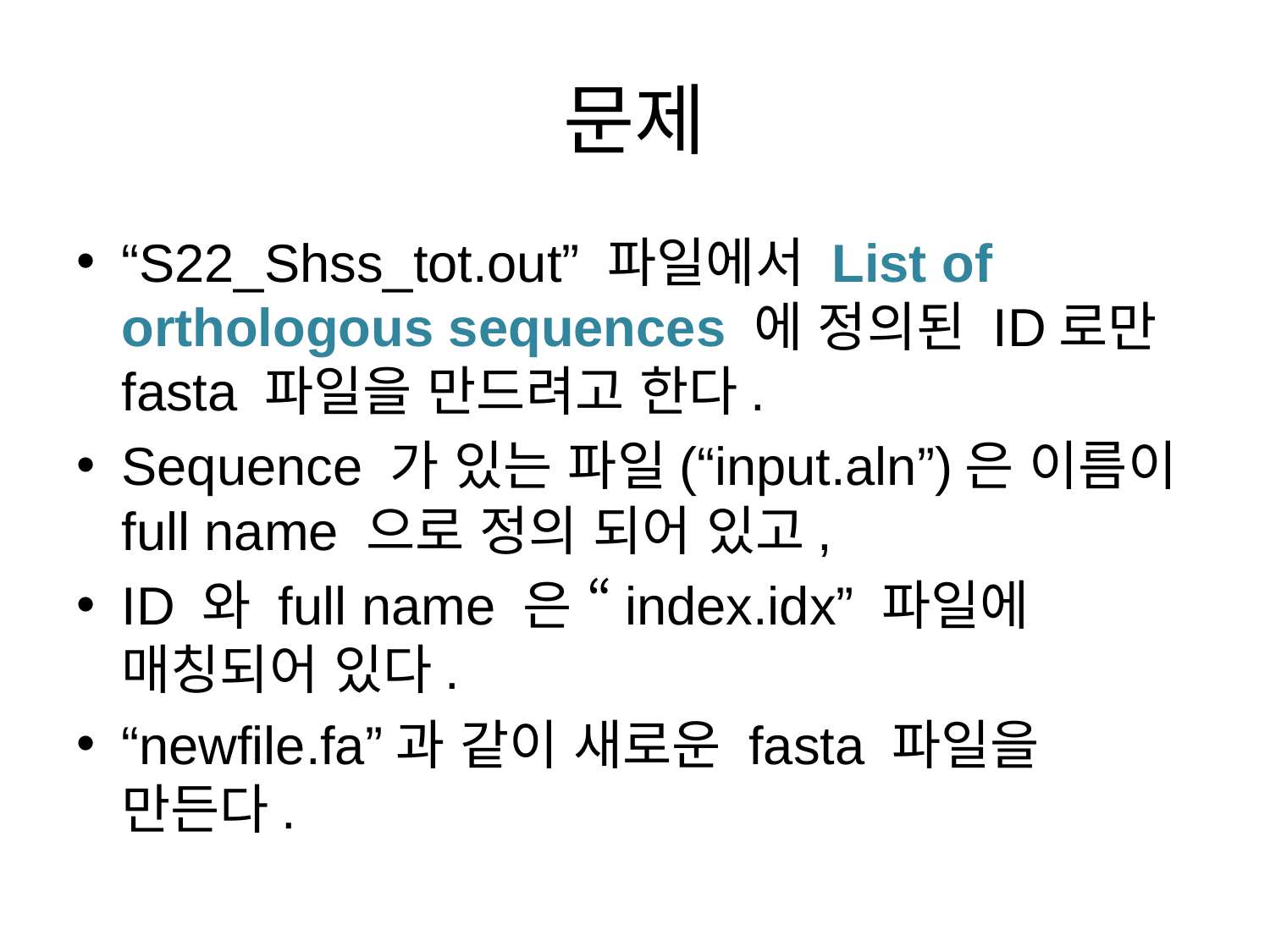

# 문제
“S22_Shss_tot.out” 파일에서 List of orthologous sequences 에 정의된 ID로만 fasta 파일을 만드려고 한다.
Sequence 가 있는 파일(“input.aln”)은 이름이 full name 으로 정의 되어 있고,
ID 와 full name 은 “index.idx” 파일에 매칭되어 있다.
“newfile.fa”과 같이 새로운 fasta 파일을 만든다.